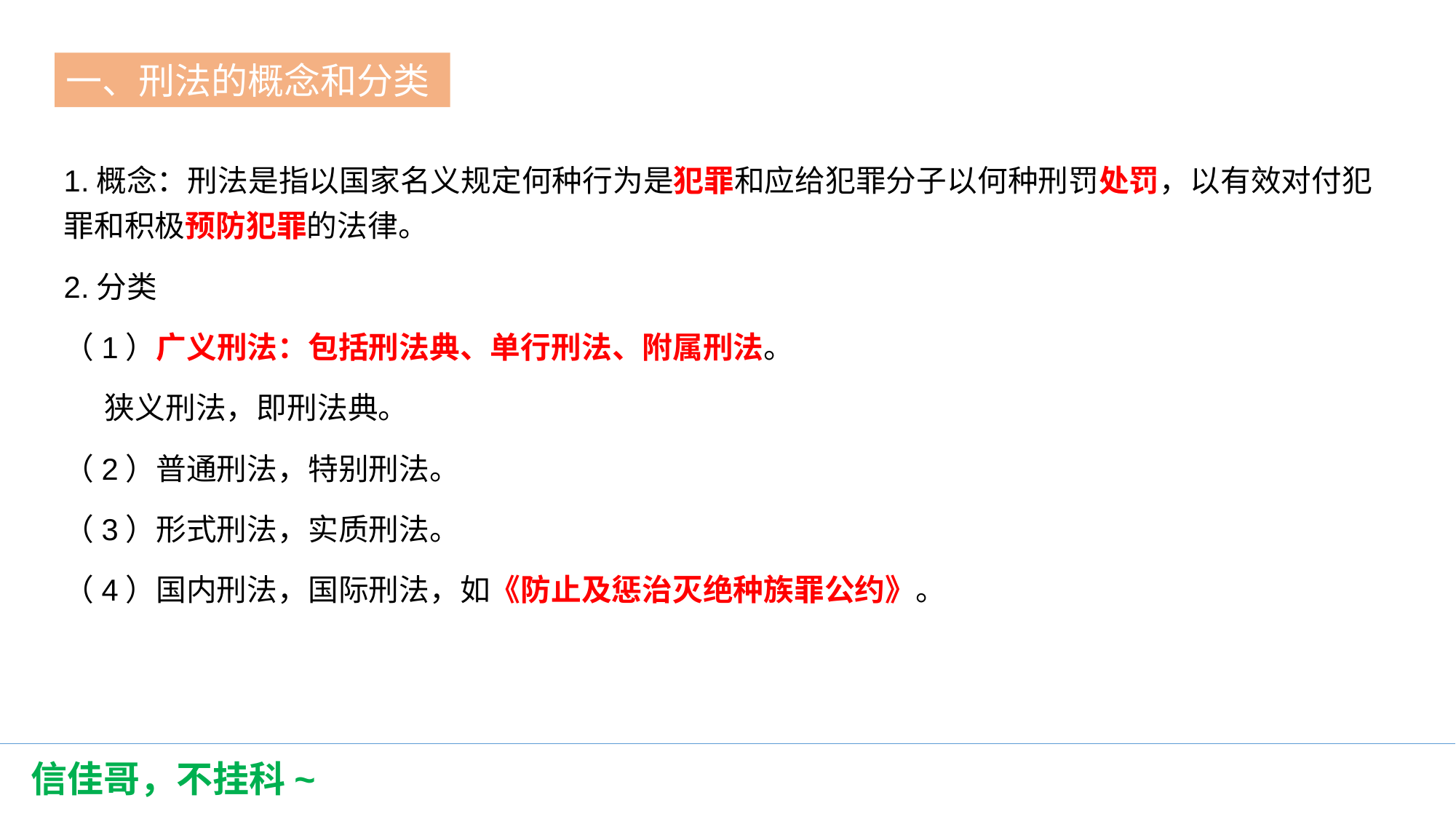

一、刑法的概念和分类
第一节
1.概念：刑法是指以国家名义规定何种行为是犯罪和应给犯罪分子以何种刑罚处罚，以有效对付犯罪和积极预防犯罪的法律。
2.分类
（1）广义刑法：包括刑法典、单行刑法、附属刑法。
     狭义刑法，即刑法典。
（2）普通刑法，特别刑法。
（3）形式刑法，实质刑法。
（4）国内刑法，国际刑法，如《防止及惩治灭绝种族罪公约》。